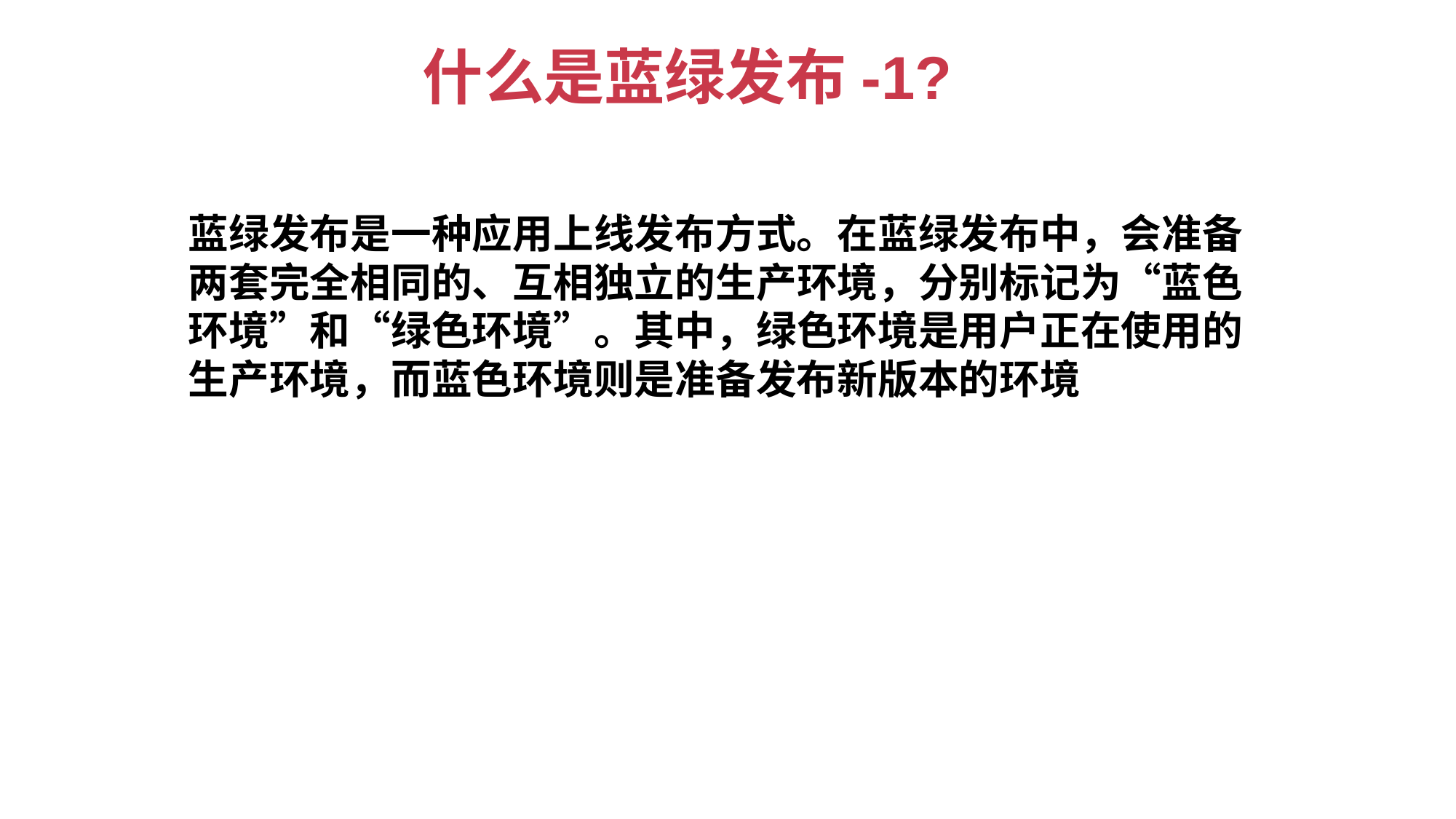

什么是蓝绿发布-1?
蓝绿发布是一种应用上线发布方式。在蓝绿发布中，会准备两套完全相同的、互相独立的生产环境，分别标记为“蓝色环境”和“绿色环境”。其中，绿色环境是用户正在使用的生产环境，而蓝色环境则是准备发布新版本的环境